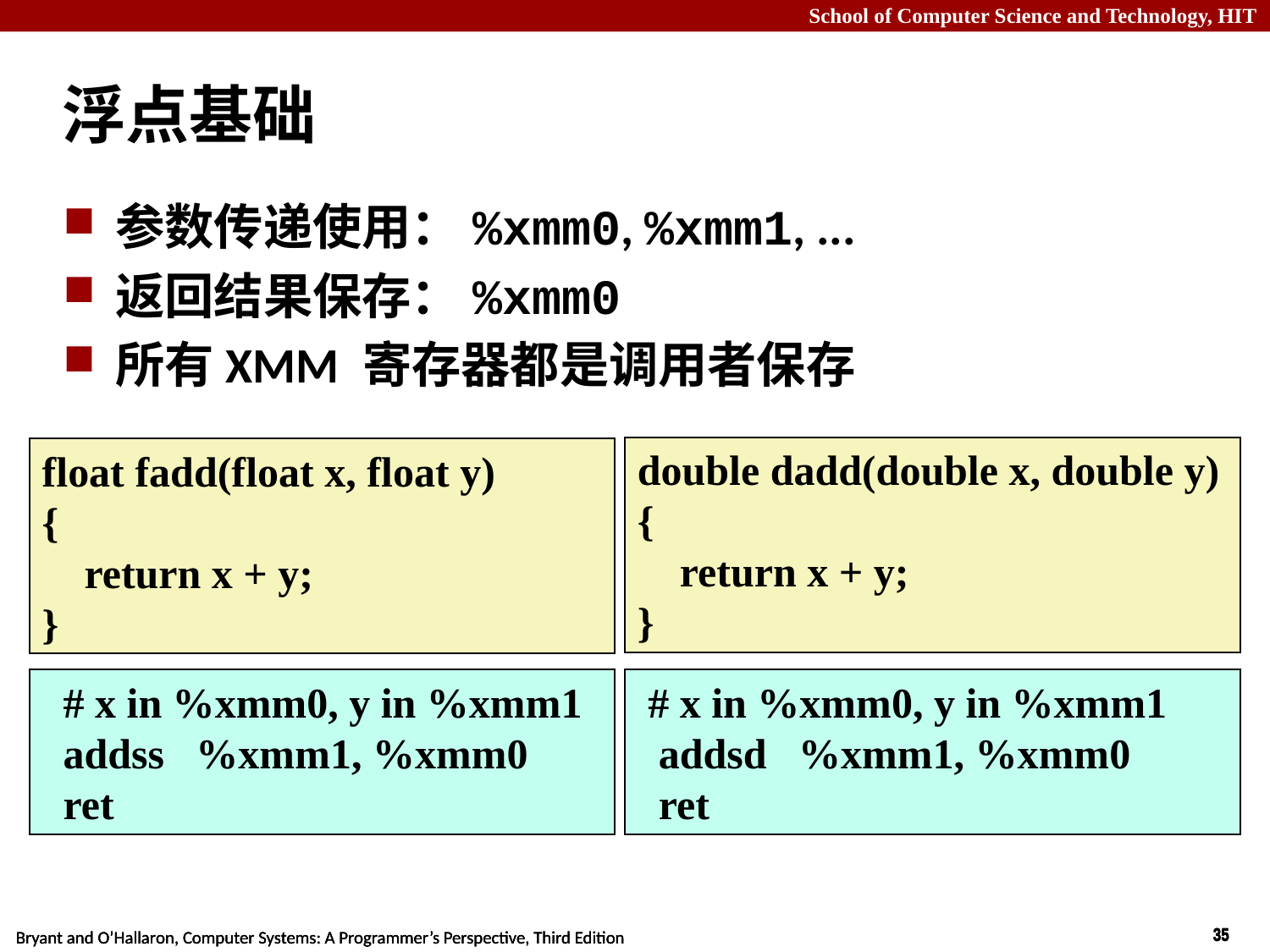

# 浮点基础
参数传递使用：%xmm0, %xmm1, ...
返回结果保存：%xmm0
所有XMM 寄存器都是调用者保存
double dadd(double x, double y)
{
    return x + y;
}
float fadd(float x, float y)
{
    return x + y;
}
  # x in %xmm0, y in %xmm1
  addss   %xmm1, %xmm0
  ret
 # x in %xmm0, y in %xmm1
  addsd   %xmm1, %xmm0
  ret